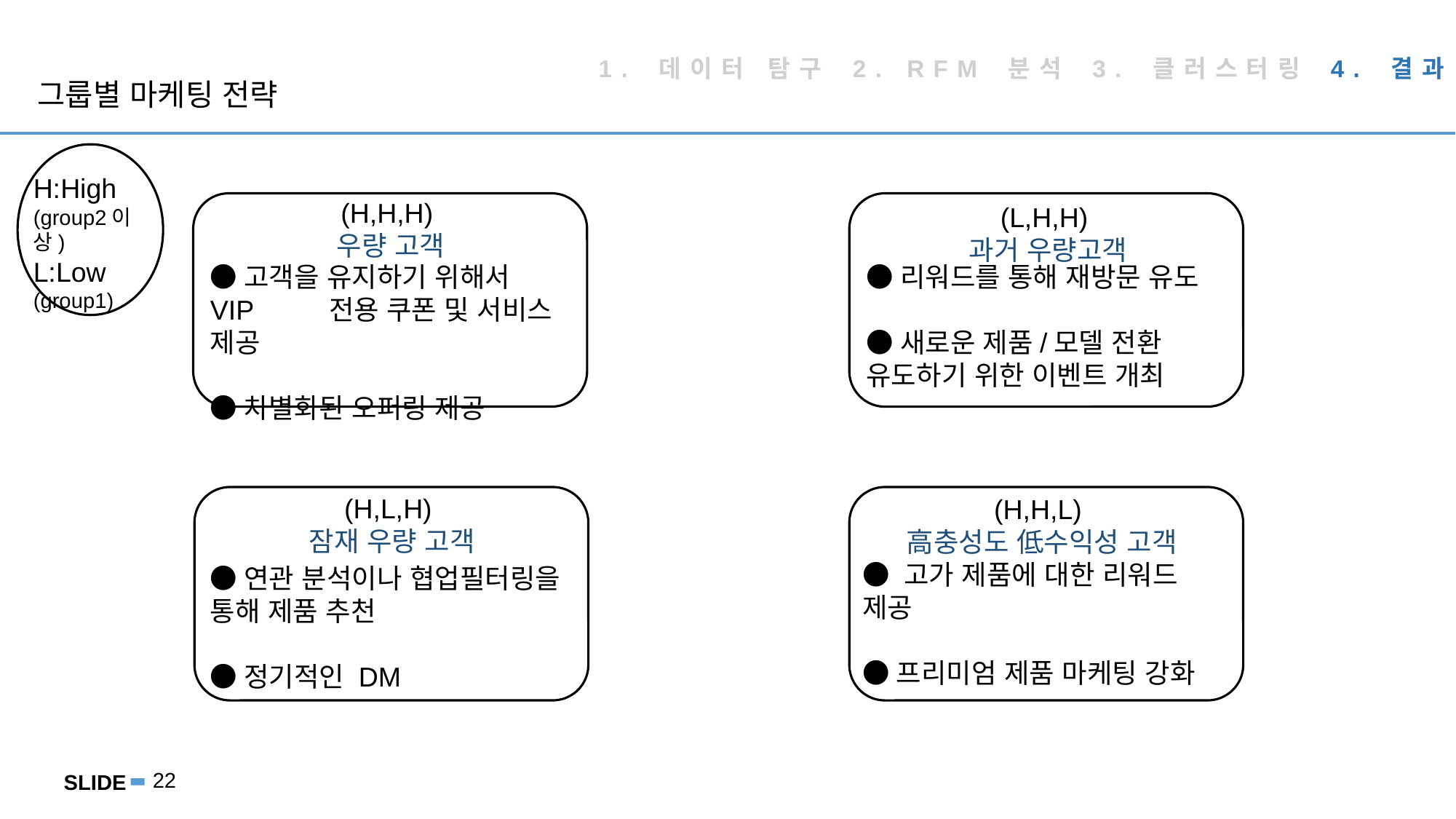

# 1. 데이터 탐구 2. RFM 분석 3. 클러스터링 4. 결과
그룹별 마케팅 전략

H:High
(group2이상)
L:Low
(group1)
(H,H,H)
우량 고객

(L,H,H)
과거 우량고객
●고객을 유지하기 위해서 VIP         전용 쿠폰 및 서비스 제공

●차별화된 오퍼링 제공

●리워드를 통해 재방문 유도

●새로운 제품/모델 전환 유도하기 위한 이벤트 개최
(H,L,H)
잠재 우량 고객

(H,H,L)
高충성도 低수익성 고객

● 고가 제품에 대한 리워드 제공

●프리미엄 제품 마케팅 강화
●연관 분석이나 협업필터링을 통해 제품 추천

●정기적인 DM